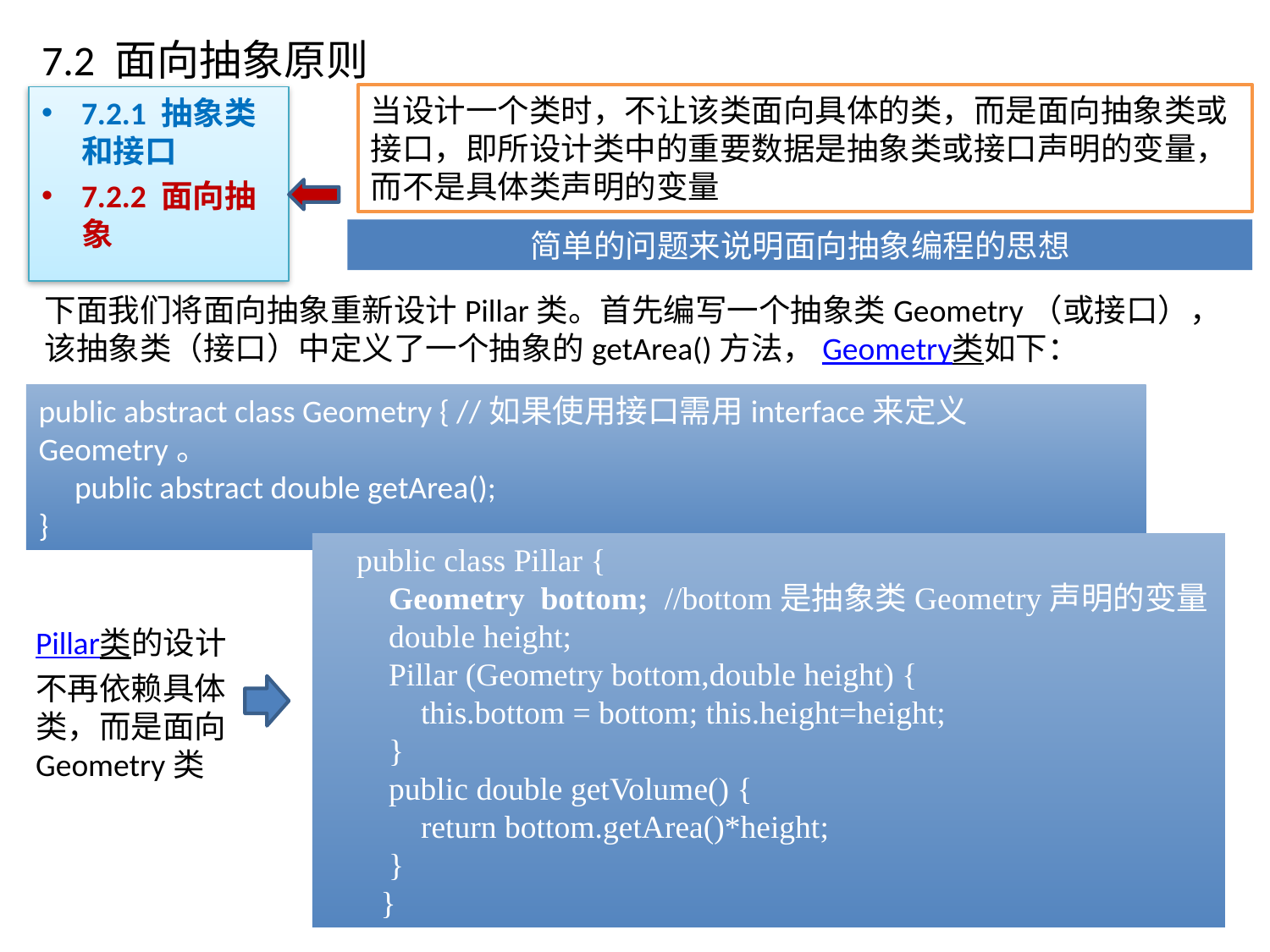

# 7.2 面向抽象原则
当设计一个类时，不让该类面向具体的类，而是面向抽象类或接口，即所设计类中的重要数据是抽象类或接口声明的变量，而不是具体类声明的变量
7.2.1 抽象类和接口
7.2.2 面向抽象

简单的问题来说明面向抽象编程的思想
下面我们将面向抽象重新设计Pillar类。首先编写一个抽象类Geometry（或接口），该抽象类（接口）中定义了一个抽象的getArea()方法，Geometry类如下：
public abstract class Geometry { //如果使用接口需用interface来定义Geometry。
     public abstract double getArea();
}
public class Pillar {
    Geometry  bottom;  //bottom是抽象类Geometry声明的变量
    double height;
    Pillar (Geometry bottom,double height) {
        this.bottom = bottom; this.height=height;
    }
    public double getVolume() {
        return bottom.getArea()*height;
    }
   }
Pillar类的设计不再依赖具体类，而是面向Geometry类